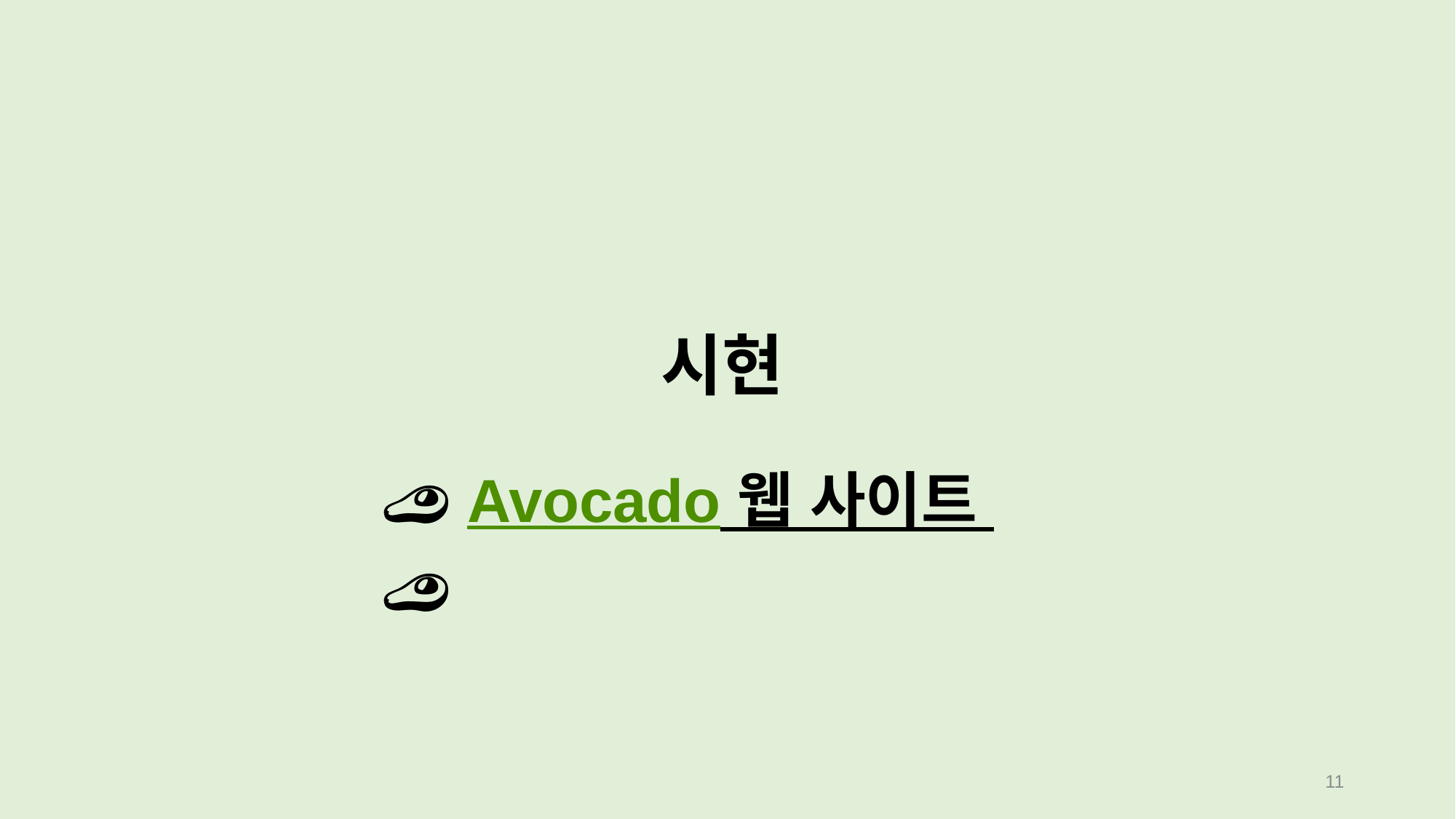

시현
🥑 Avocado 웹 사이트  🥑
11